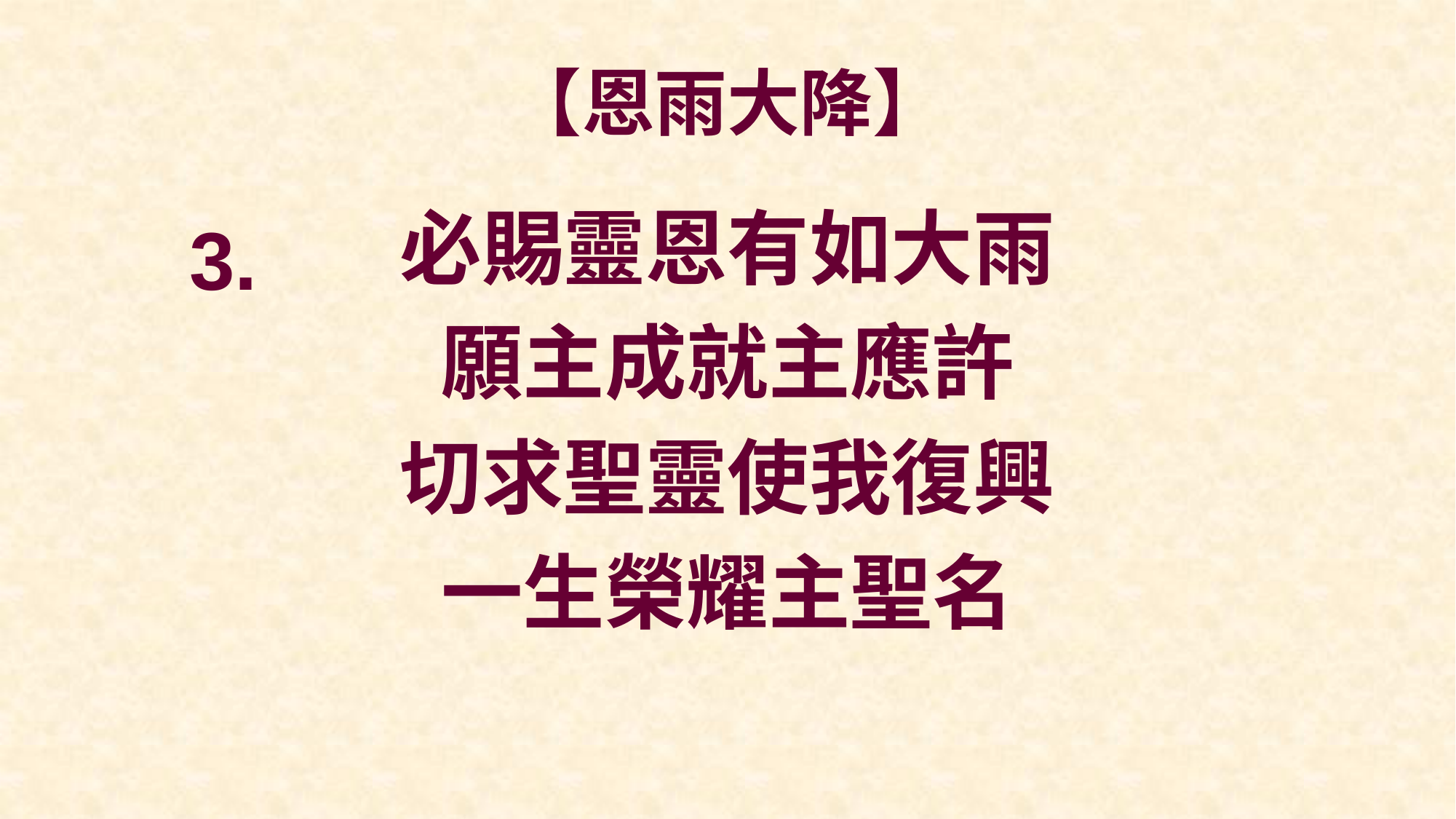

# 【恩雨大降】
必賜靈恩有如大雨
願主成就主應許
切求聖靈使我復興
一生榮耀主聖名
3.